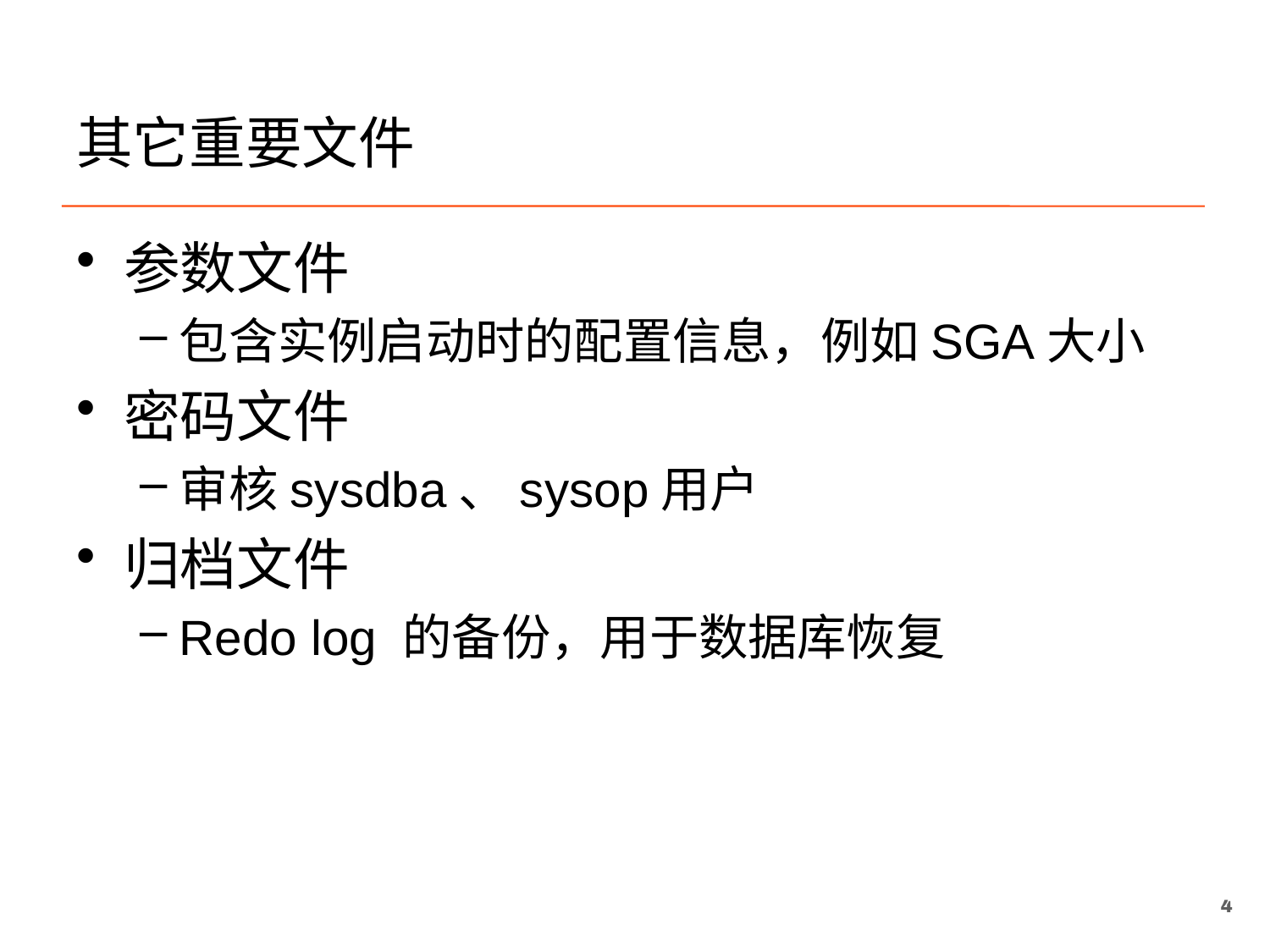

# 其它重要文件
参数文件
包含实例启动时的配置信息，例如SGA大小
密码文件
审核sysdba、sysop用户
归档文件
Redo log 的备份，用于数据库恢复

4